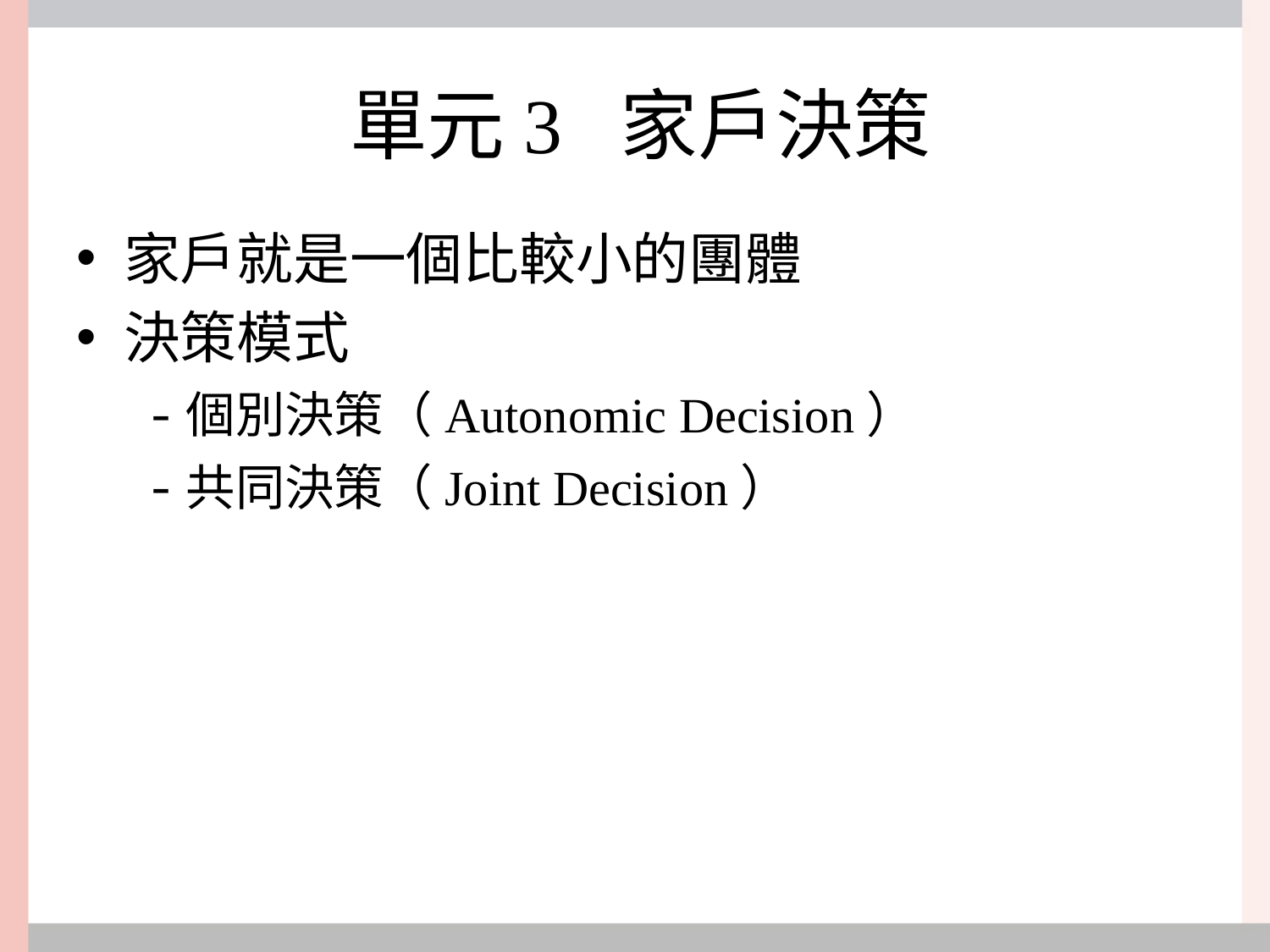

# 單元3  家戶決策
家戶就是一個比較小的團體
決策模式
個別決策（Autonomic Decision）
共同決策（Joint Decision）